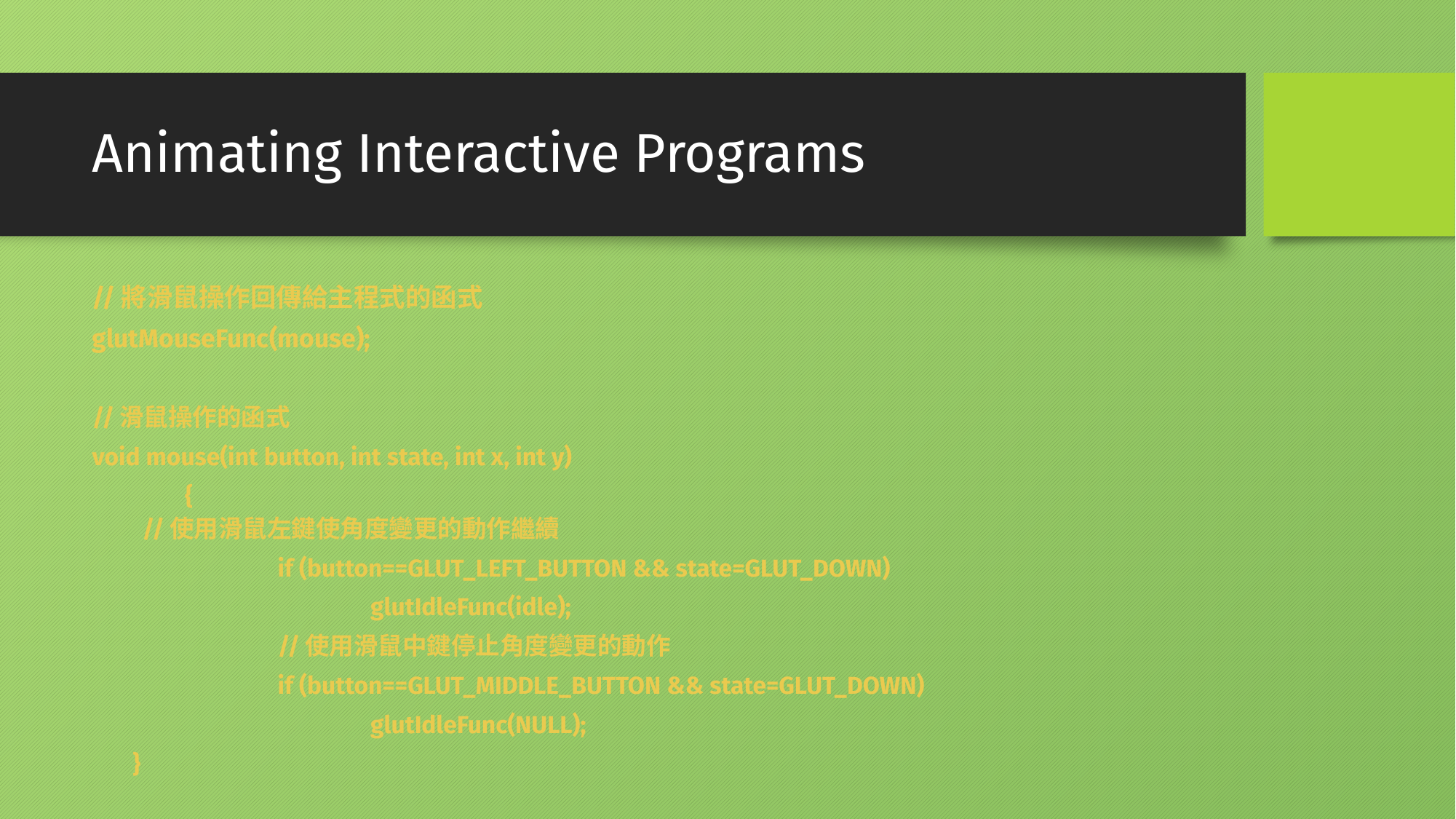

# Animating Interactive Programs
//將滑鼠操作回傳給主程式的函式
glutMouseFunc(mouse);

//滑鼠操作的函式
void mouse(int button, int state, int x, int y)
	{
		//使用滑鼠左鍵使角度變更的動作繼續
       		if (button==GLUT_LEFT_BUTTON && state=GLUT_DOWN)
          			glutIdleFunc(idle);
		//使用滑鼠中鍵停止角度變更的動作
       		if (button==GLUT_MIDDLE_BUTTON && state=GLUT_DOWN)
          			glutIdleFunc(NULL);
       }